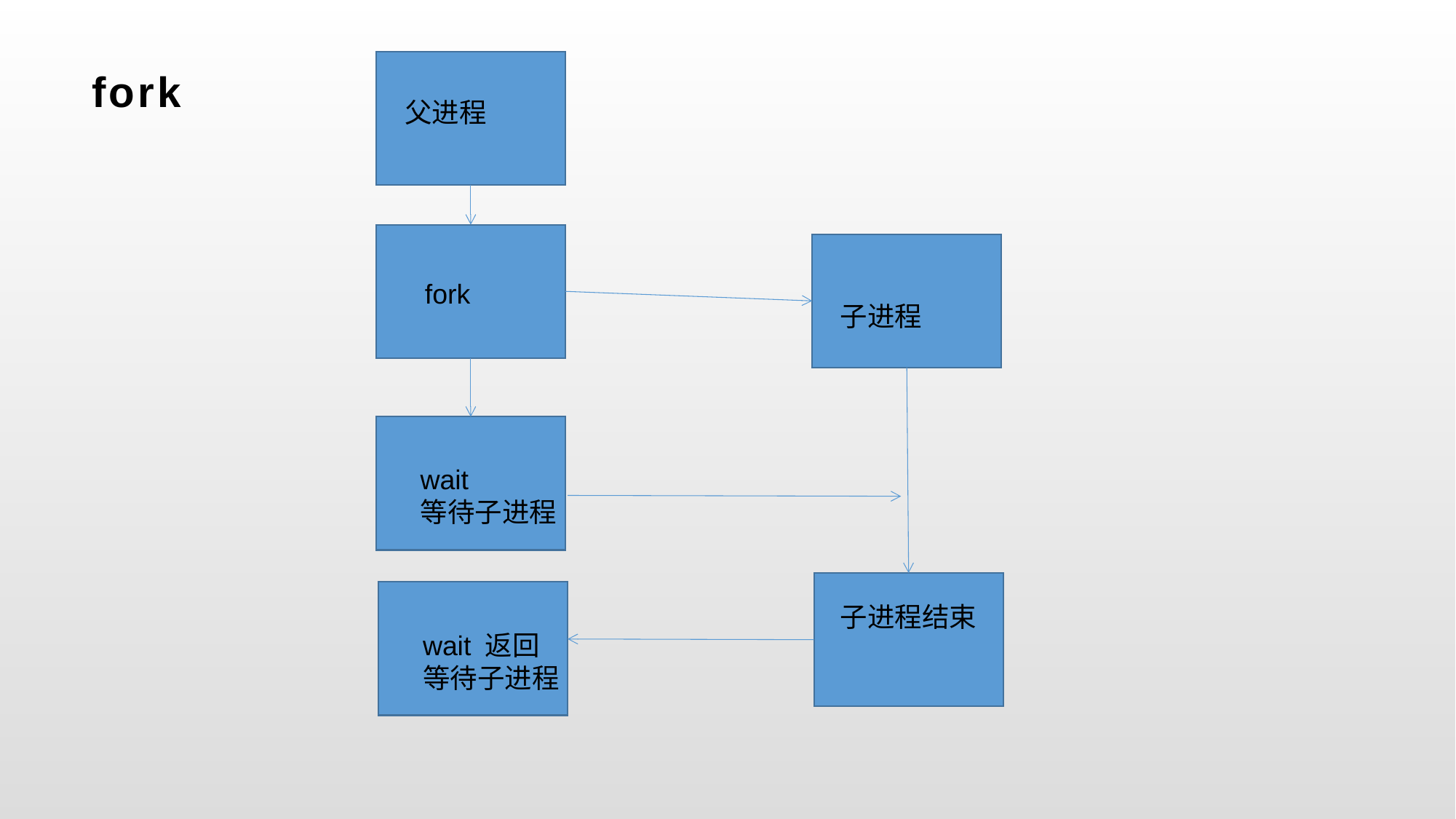

# fork

父进程

fork
子进程

wait
等待子进程

子进程结束
wait 返回
等待子进程